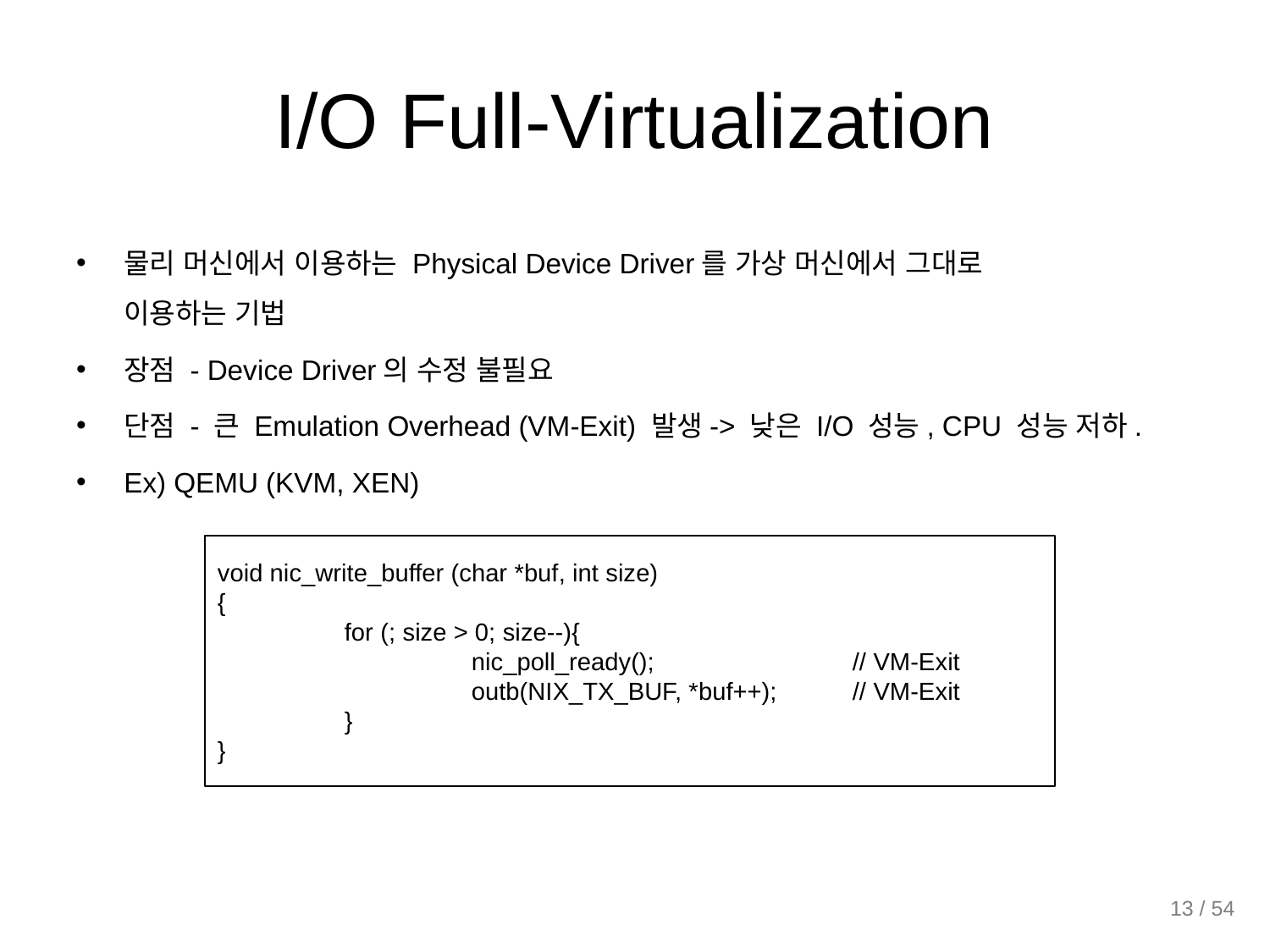

# I/O Full-Virtualization
물리 머신에서 이용하는 Physical Device Driver를 가상 머신에서 그대로
이용하는 기법
장점 - Device Driver의 수정 불필요
단점 - 큰 Emulation Overhead (VM-Exit) 발생-> 낮은 I/O 성능, CPU 성능 저하.
Ex) QEMU (KVM, XEN)

void nic_write_buffer (char *buf, int size)
{
	for (; size > 0; size--){
		nic_poll_ready();		// VM-Exit
		outb(NIX_TX_BUF, *buf++);	// VM-Exit
	}
}
13